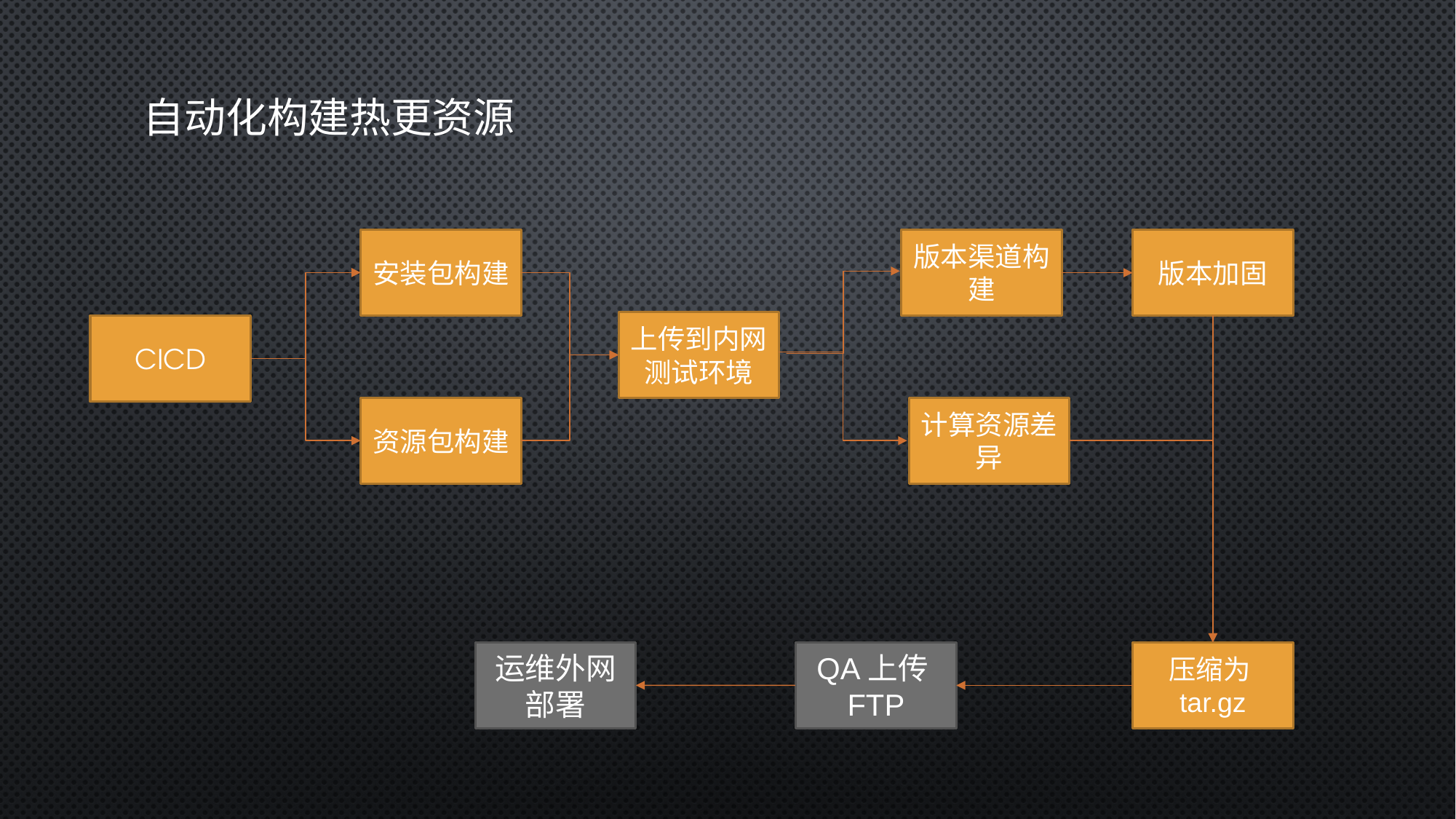

自动化构建热更资源

安装包构建
版本渠道构建
版本加固
上传到内网测试环境
CICD
资源包构建
计算资源差异
运维外网部署
QA上传FTP
压缩为tar.gz